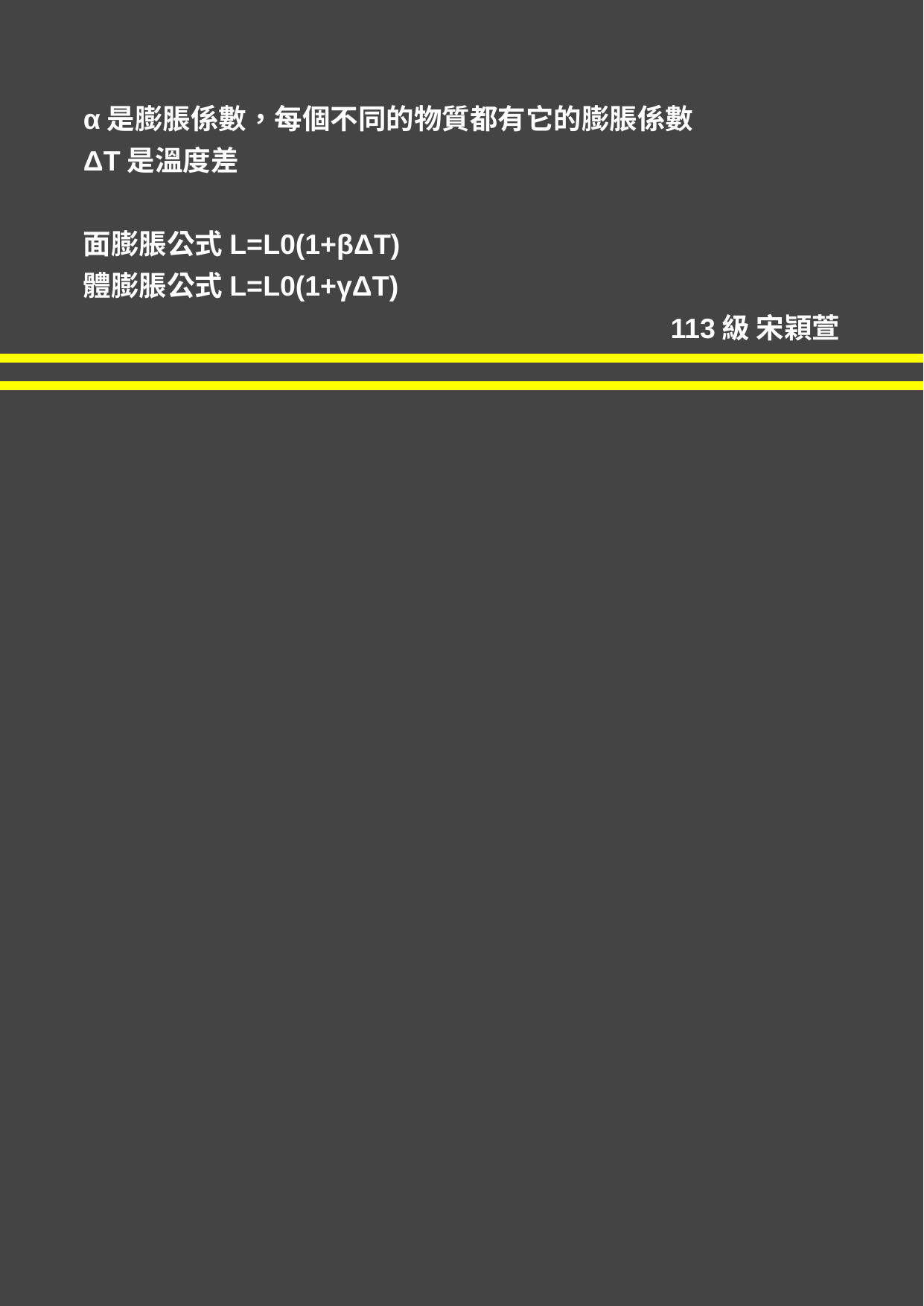

α是膨脹係數，每個不同的物質都有它的膨脹係數
ΔT是溫度差

面膨脹公式L=L0(1+βΔT)
體膨脹公式L=L0(1+γΔT)
113級 宋穎萱